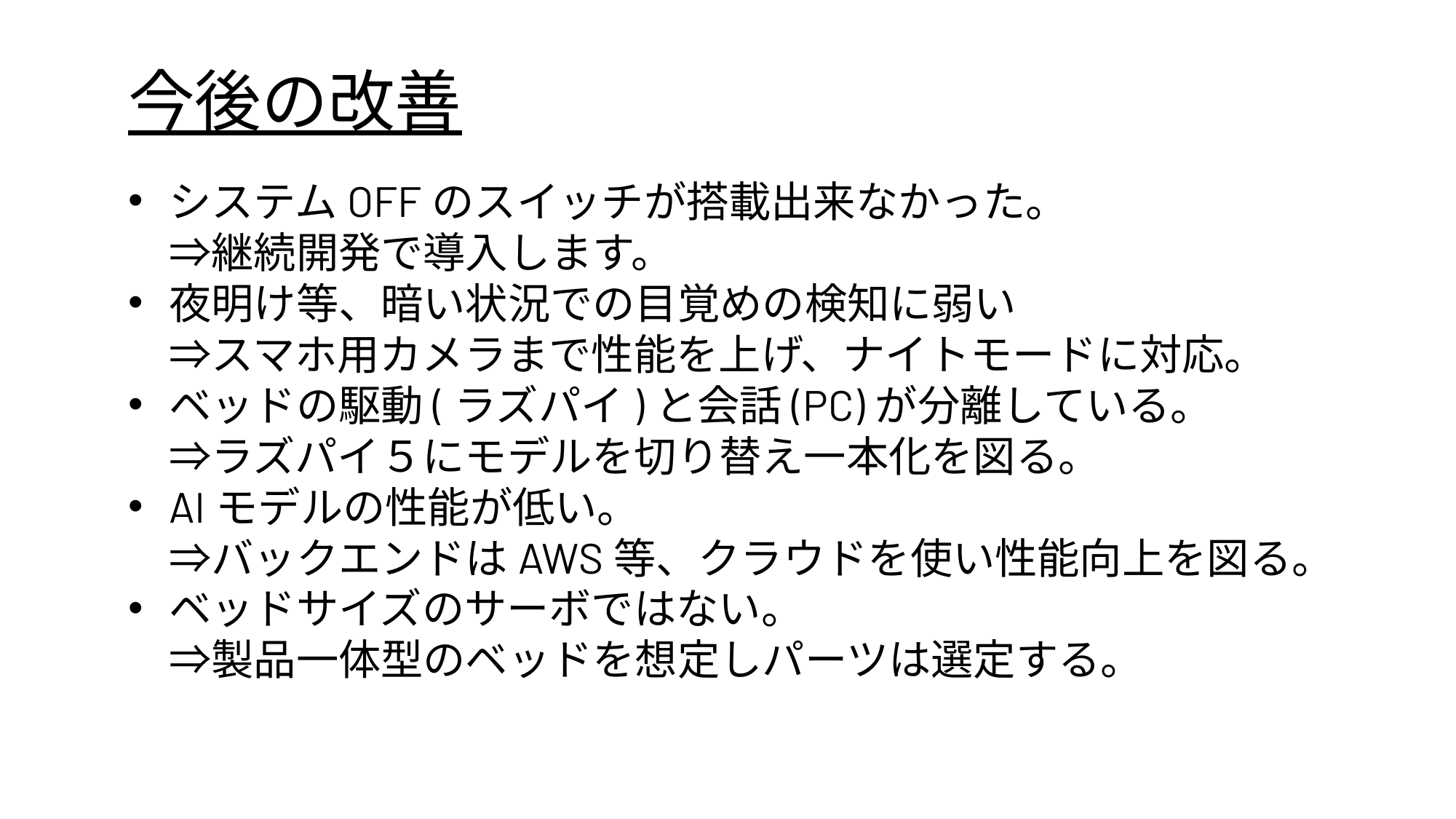

# 今後の改善
システムOFFのスイッチが搭載出来なかった。
⇒継続開発で導入します。
夜明け等、暗い状況での目覚めの検知に弱い
⇒スマホ用カメラまで性能を上げ、ナイトモードに対応。
ベッドの駆動(ラズパイ)と会話(PC)が分離している。
⇒ラズパイ５にモデルを切り替え一本化を図る。
AIモデルの性能が低い。
⇒バックエンドはAWS等、クラウドを使い性能向上を図る。
ベッドサイズのサーボではない。
⇒製品一体型のベッドを想定しパーツは選定する。